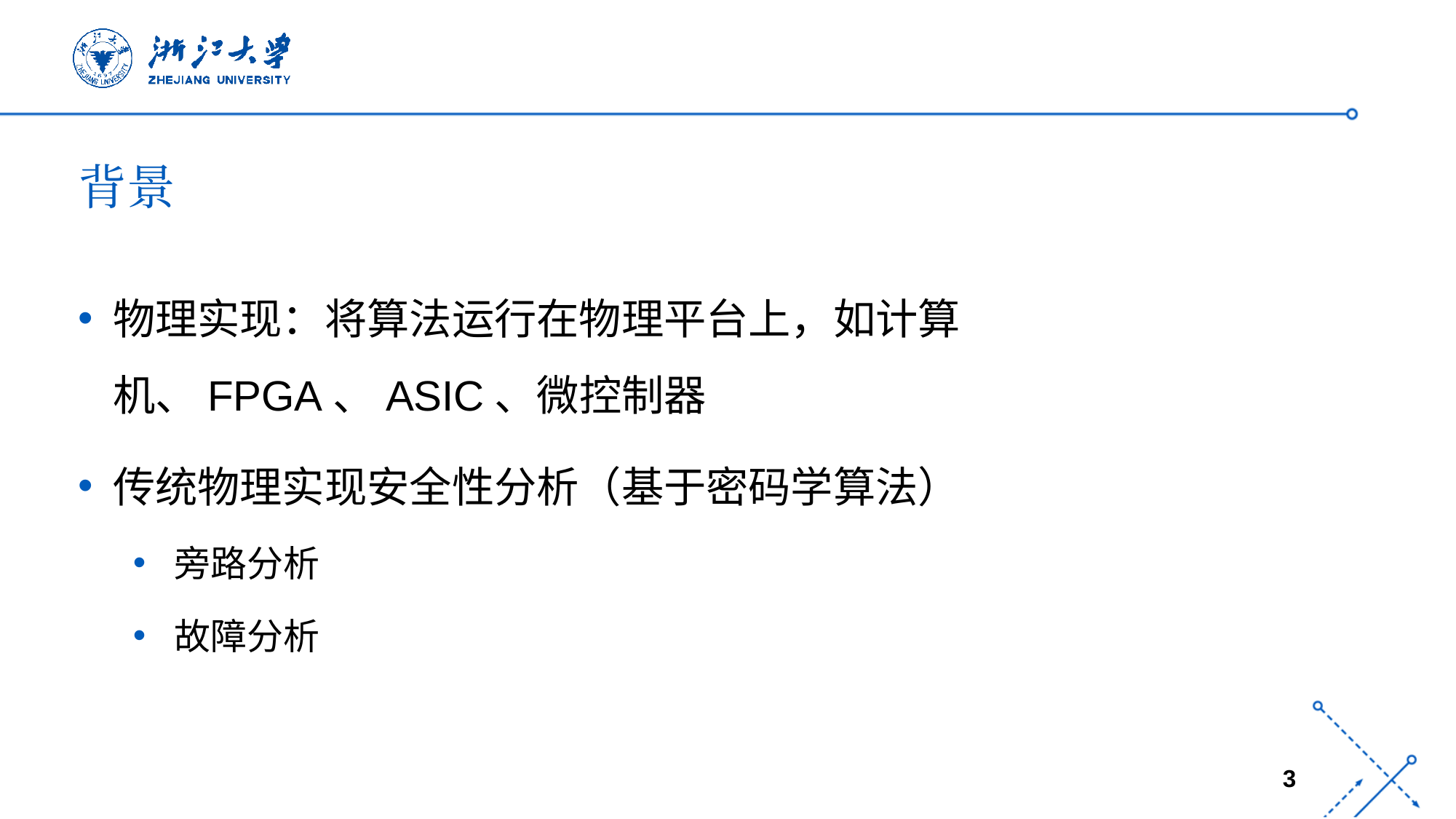

# 背景
物理实现：将算法运行在物理平台上，如计算机、FPGA、ASIC、微控制器
传统物理实现安全性分析（基于密码学算法）
旁路分析
故障分析